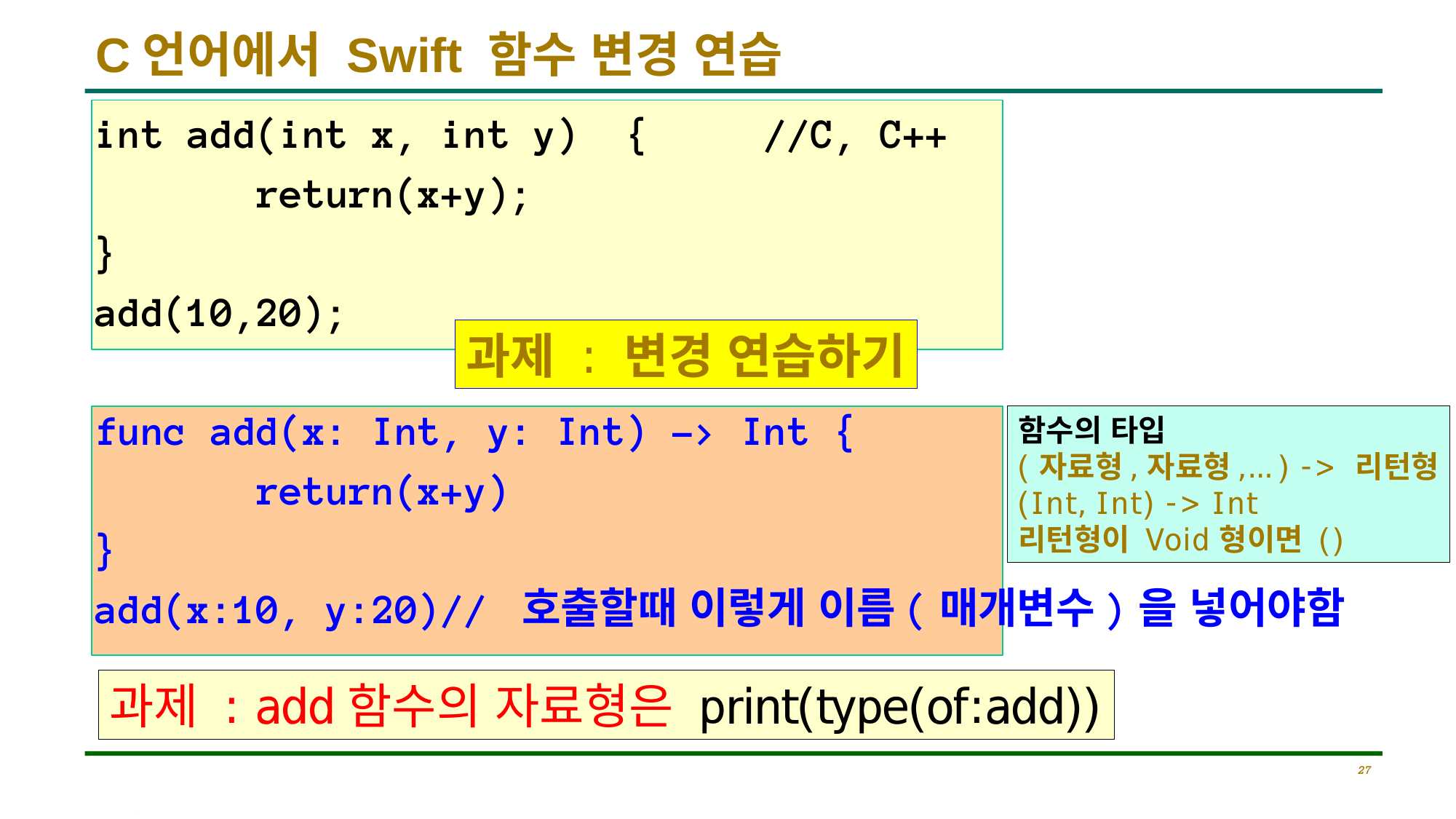

# C언어에서 Swift 함수 변경 연습
int add(int x, int y)  {     //C, C++
       return(x+y);
}
add(10,20);

func add(x: Int, y: Int) -> Int {
       return(x+y)
}
add(x:10, y:20)// 호출할때 이렇게 이름(매개변수)을 넣어야함

과제 : 변경 연습하기

함수의 타입
(자료형,자료형,…) -> 리턴형
(Int, Int) -> Int
리턴형이 Void형이면 ()
과제 : add함수의 자료형은 print(type(of:add))